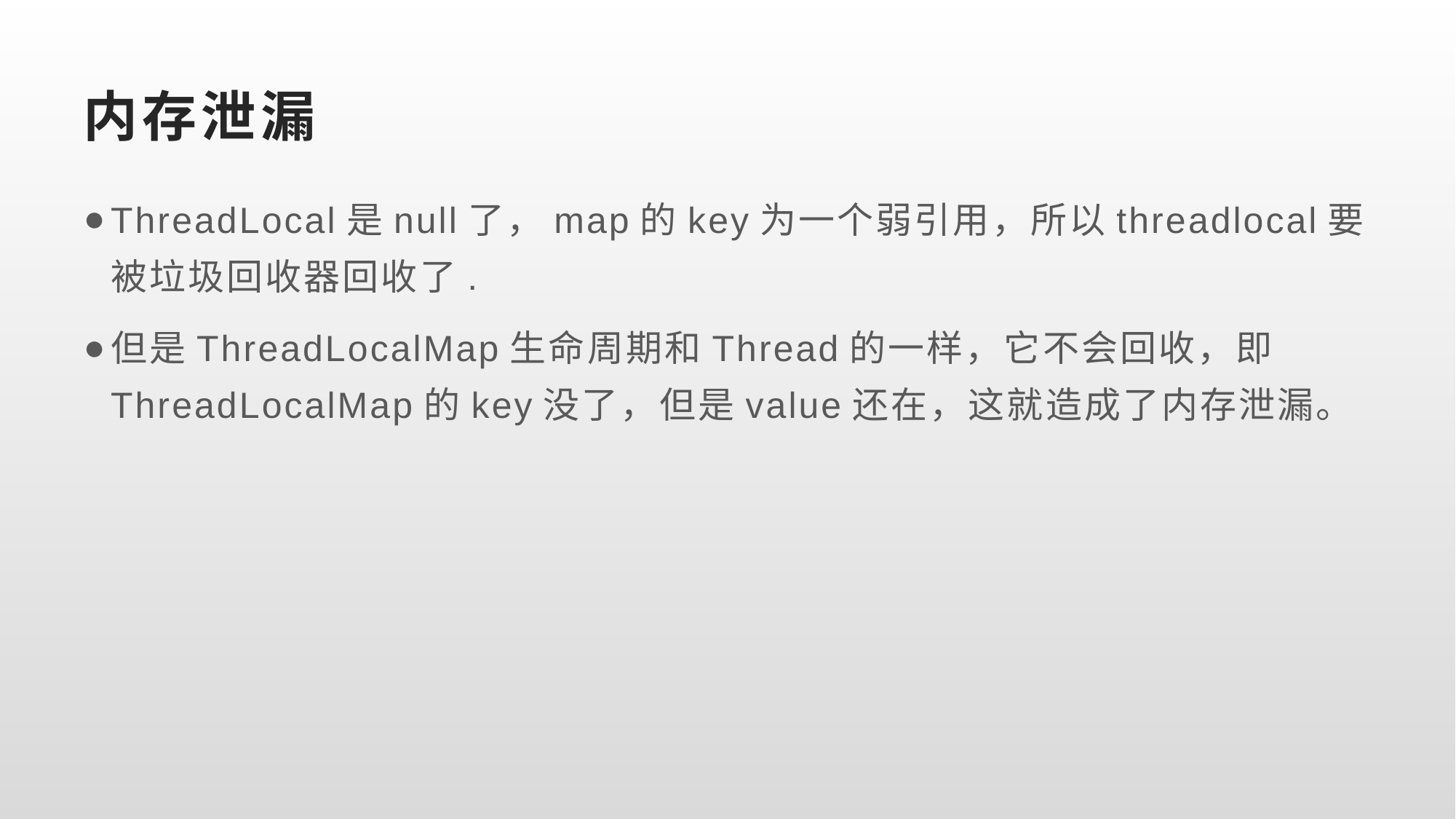

# 内存泄漏
ThreadLocal是null了，map的key为一个弱引用，所以threadlocal要被垃圾回收器回收了.
但是ThreadLocalMap生命周期和Thread的一样，它不会回收，即ThreadLocalMap的key没了，但是value还在，这就造成了内存泄漏。